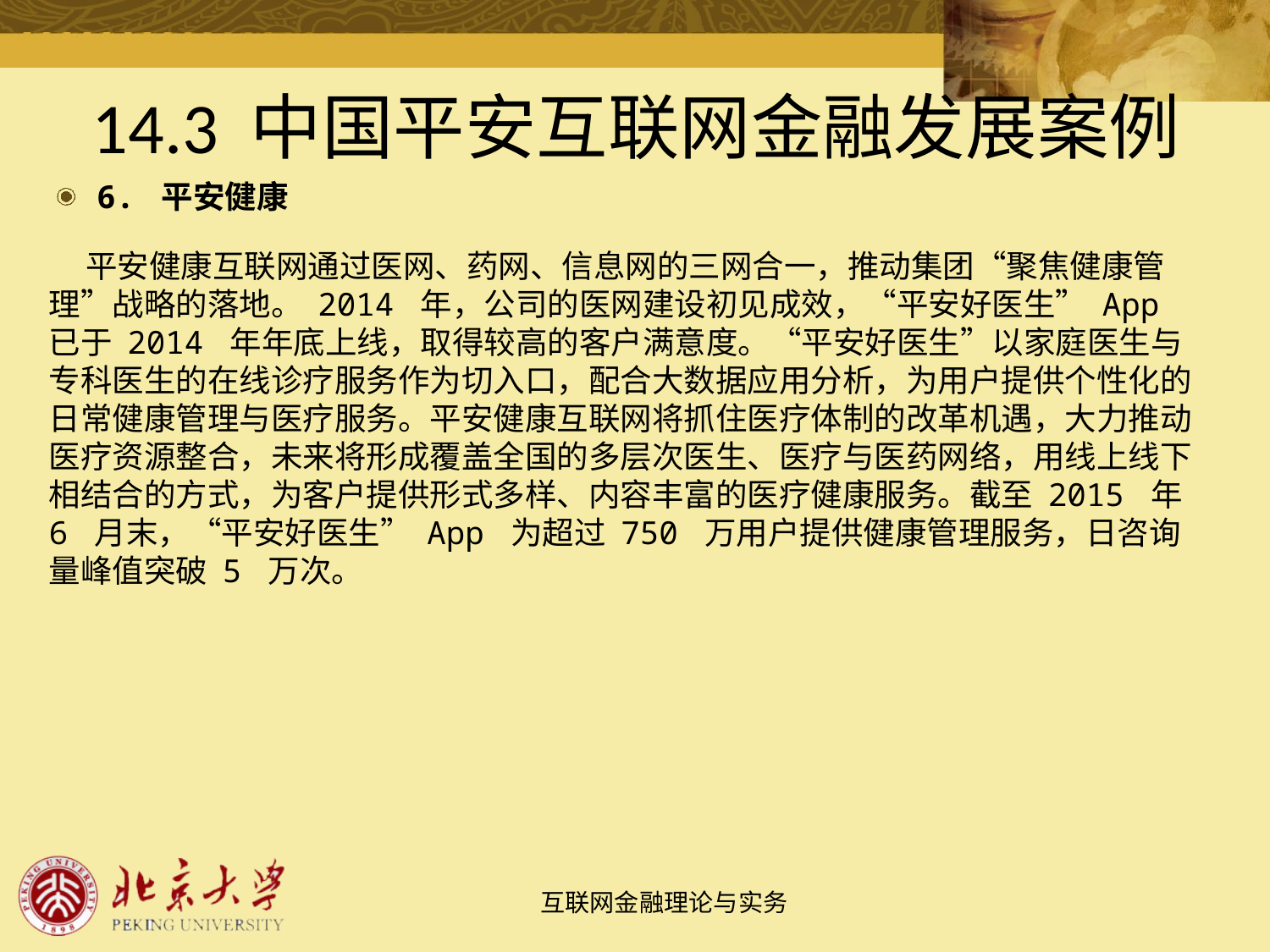

# 14.3 中国平安互联网金融发展案例
6. 平安健康
    平安健康互联网通过医网、药网、信息网的三网合一，推动集团“聚焦健康管理”战略的落地。 2014 年，公司的医网建设初见成效，“平安好医生” App 已于 2014 年年底上线，取得较高的客户满意度。“平安好医生”以家庭医生与专科医生的在线诊疗服务作为切入口，配合大数据应用分析，为用户提供个性化的日常健康管理与医疗服务。平安健康互联网将抓住医疗体制的改革机遇，大力推动医疗资源整合，未来将形成覆盖全国的多层次医生、医疗与医药网络，用线上线下相结合的方式，为客户提供形式多样、内容丰富的医疗健康服务。截至 2015 年 6 月末，“平安好医生” App 为超过 750 万用户提供健康管理服务，日咨询量峰值突破 5 万次。